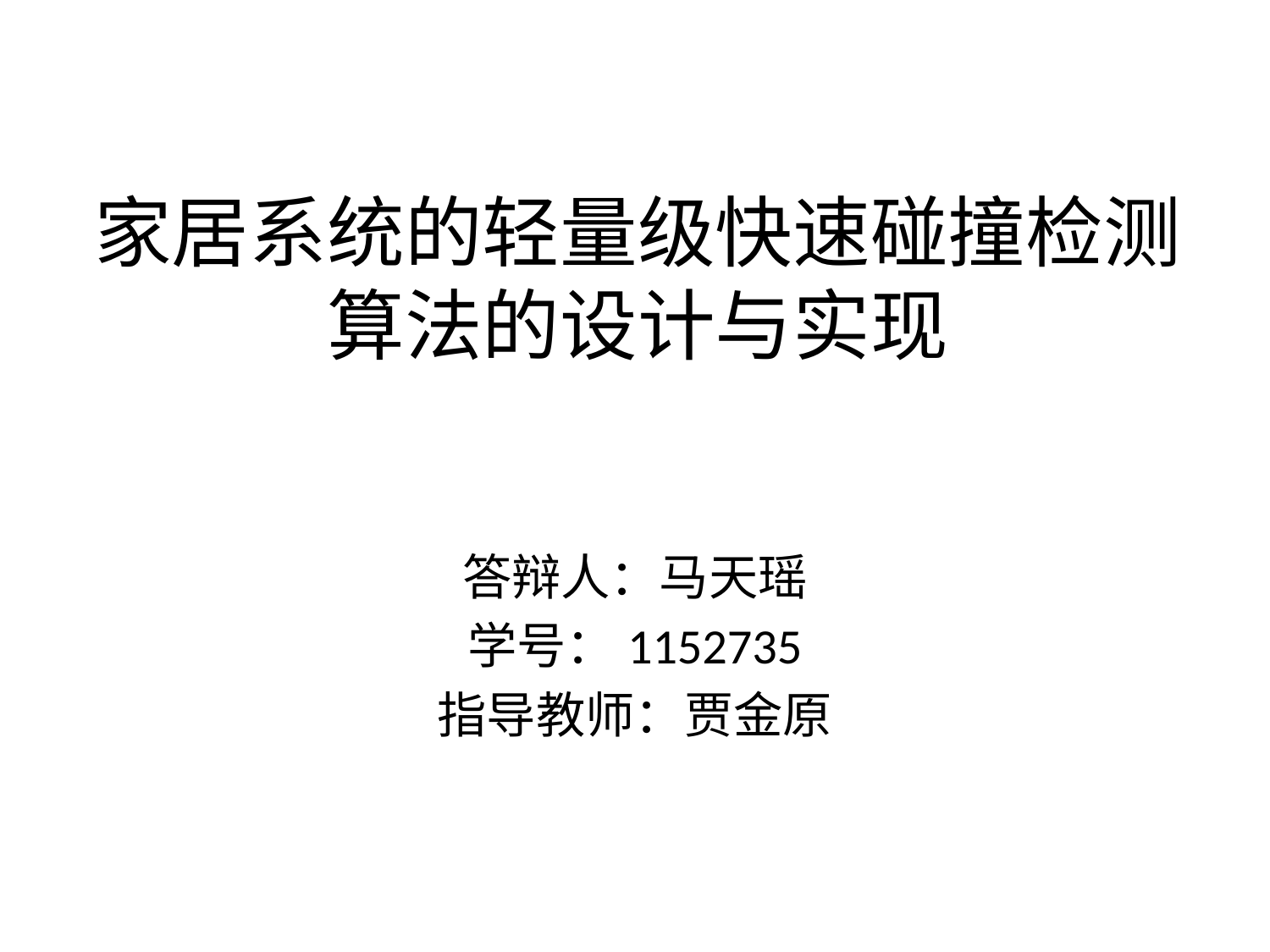

# 家居系统的轻量级快速碰撞检测算法的设计与实现
答辩人：马天瑶
学号：1152735
指导教师：贾金原